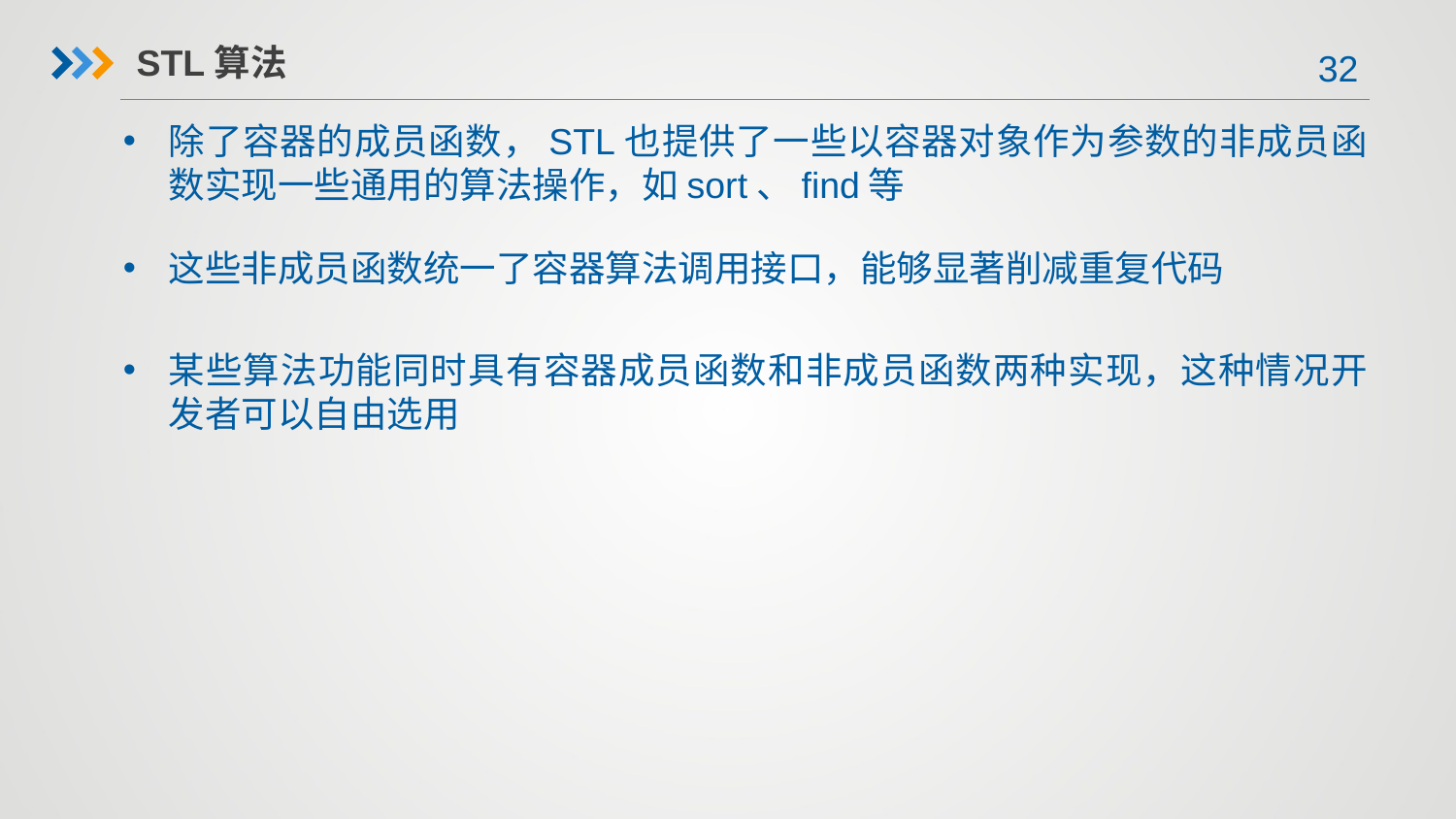

STL算法
除了容器的成员函数，STL也提供了一些以容器对象作为参数的非成员函数实现一些通用的算法操作，如sort、find等
这些非成员函数统一了容器算法调用接口，能够显著削减重复代码
某些算法功能同时具有容器成员函数和非成员函数两种实现，这种情况开发者可以自由选用